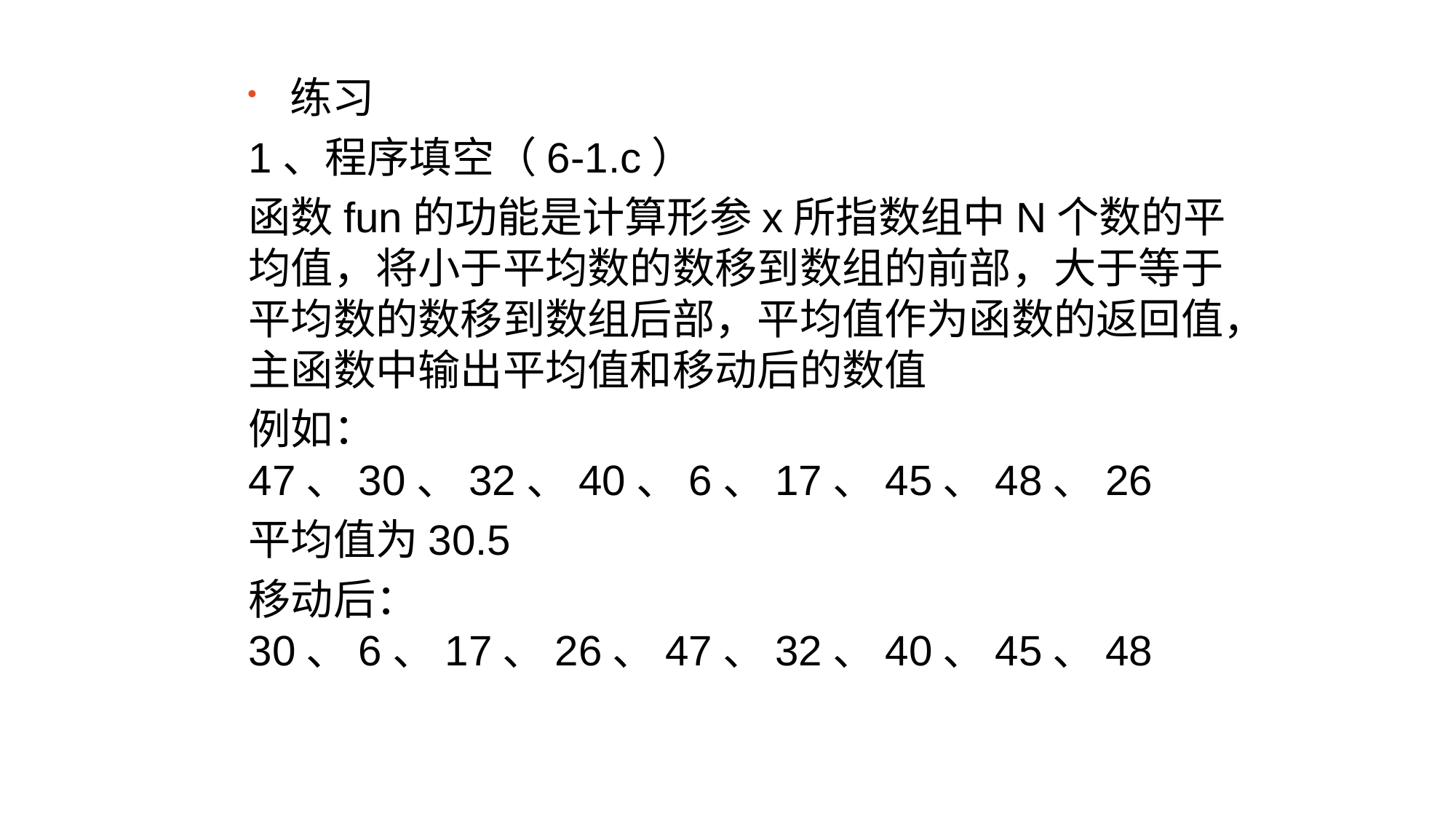

练习
1、程序填空（6-1.c）
函数fun的功能是计算形参x所指数组中N个数的平均值，将小于平均数的数移到数组的前部，大于等于平均数的数移到数组后部，平均值作为函数的返回值，主函数中输出平均值和移动后的数值
例如：47、30、32、40、6、17、45、48、26
平均值为30.5
移动后：30、6、17、26、47、32、40、45、48